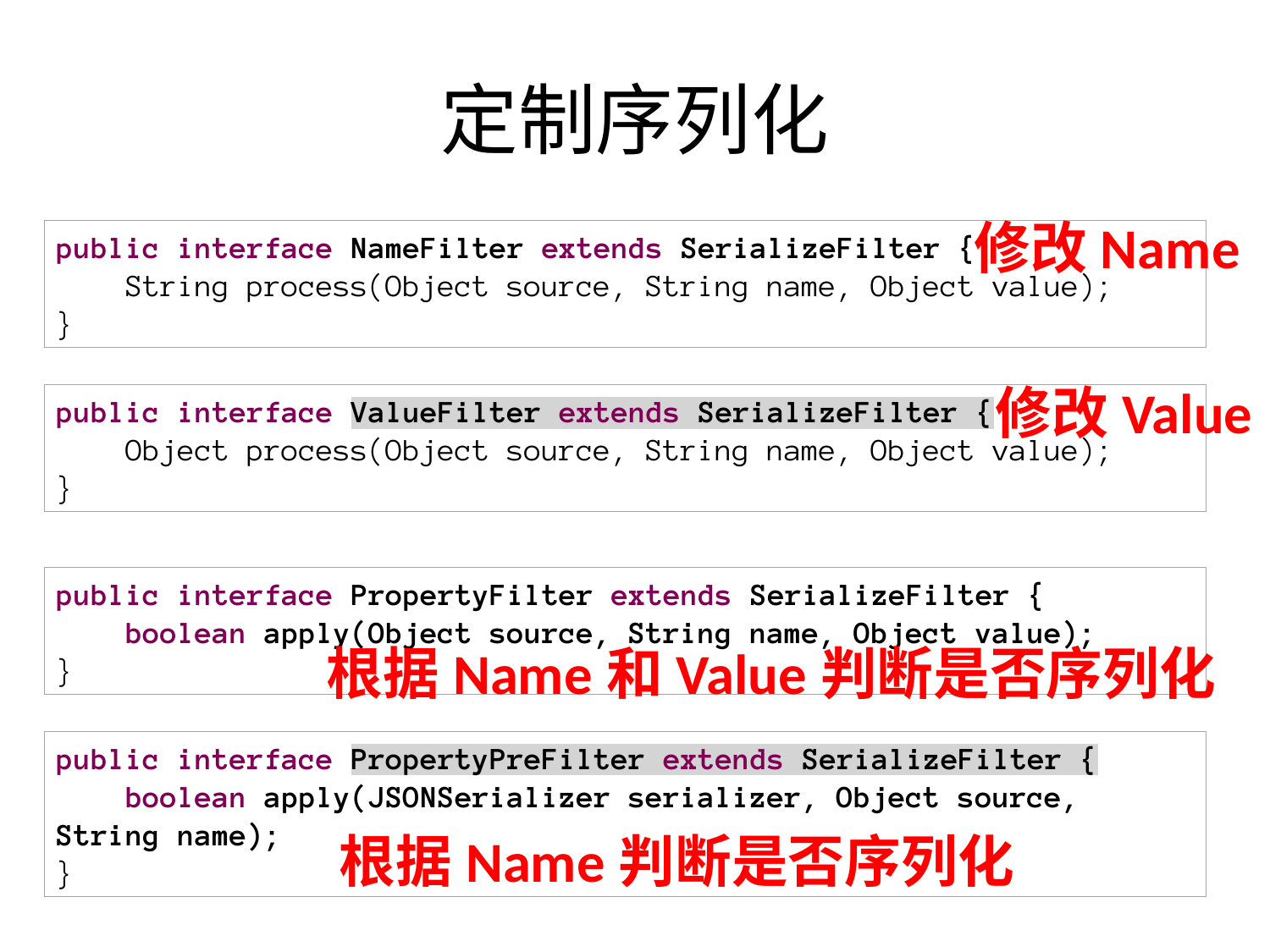

# 定制序列化
修改Name
public interface NameFilter extends SerializeFilter {
    String process(Object source, String name, Object value);
}
修改Value
public interface ValueFilter extends SerializeFilter {
    Object process(Object source, String name, Object value);
}
public interface PropertyFilter extends SerializeFilter {
    boolean apply(Object source, String name, Object value);
}
根据Name和Value判断是否序列化
public interface PropertyPreFilter extends SerializeFilter {
    boolean apply(JSONSerializer serializer, Object source, String name);
}
根据Name判断是否序列化